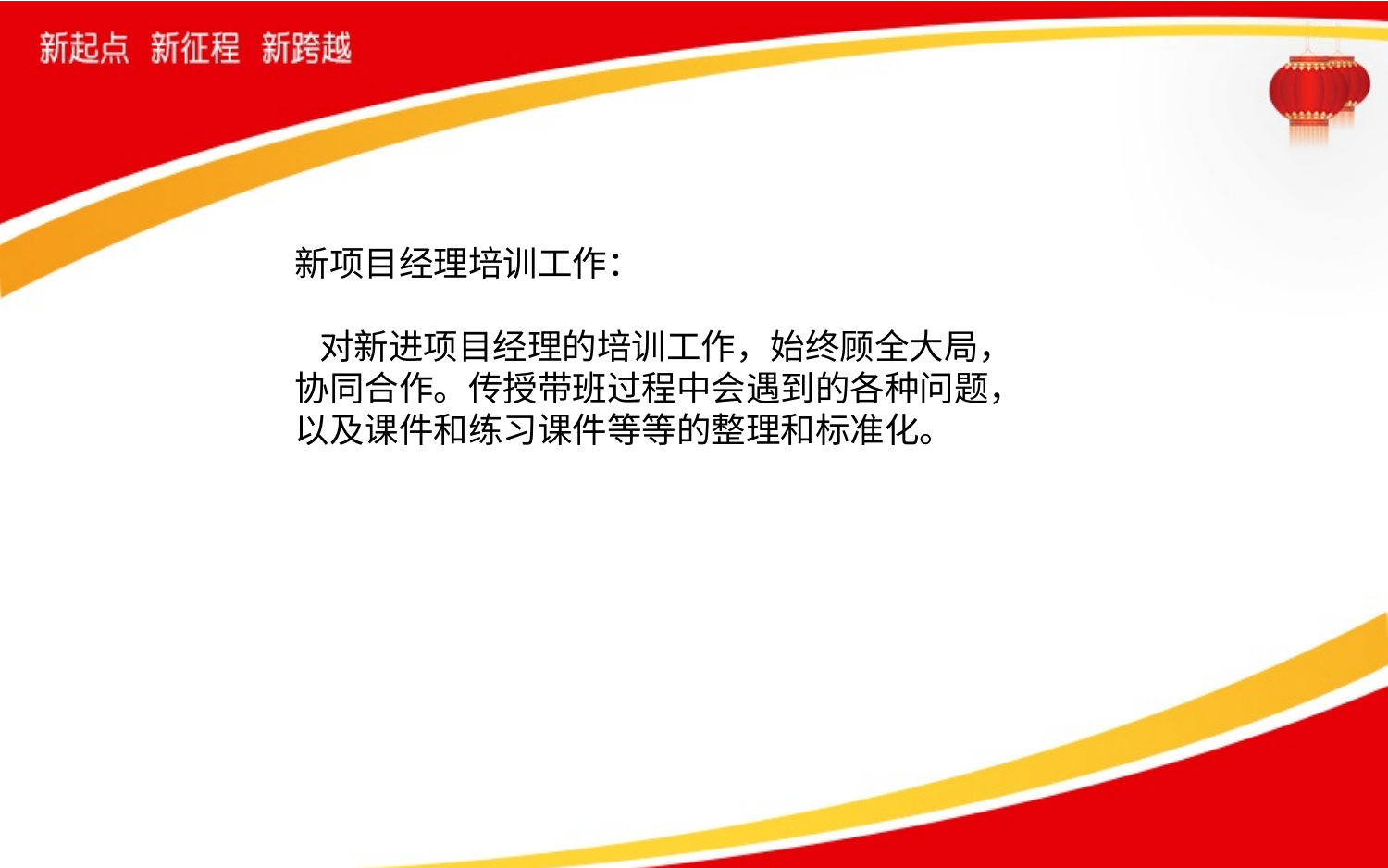

新项目经理培训工作：

  对新进项目经理的培训工作，始终顾全大局，协同合作。传授带班过程中会遇到的各种问题，以及课件和练习课件等等的整理和标准化。